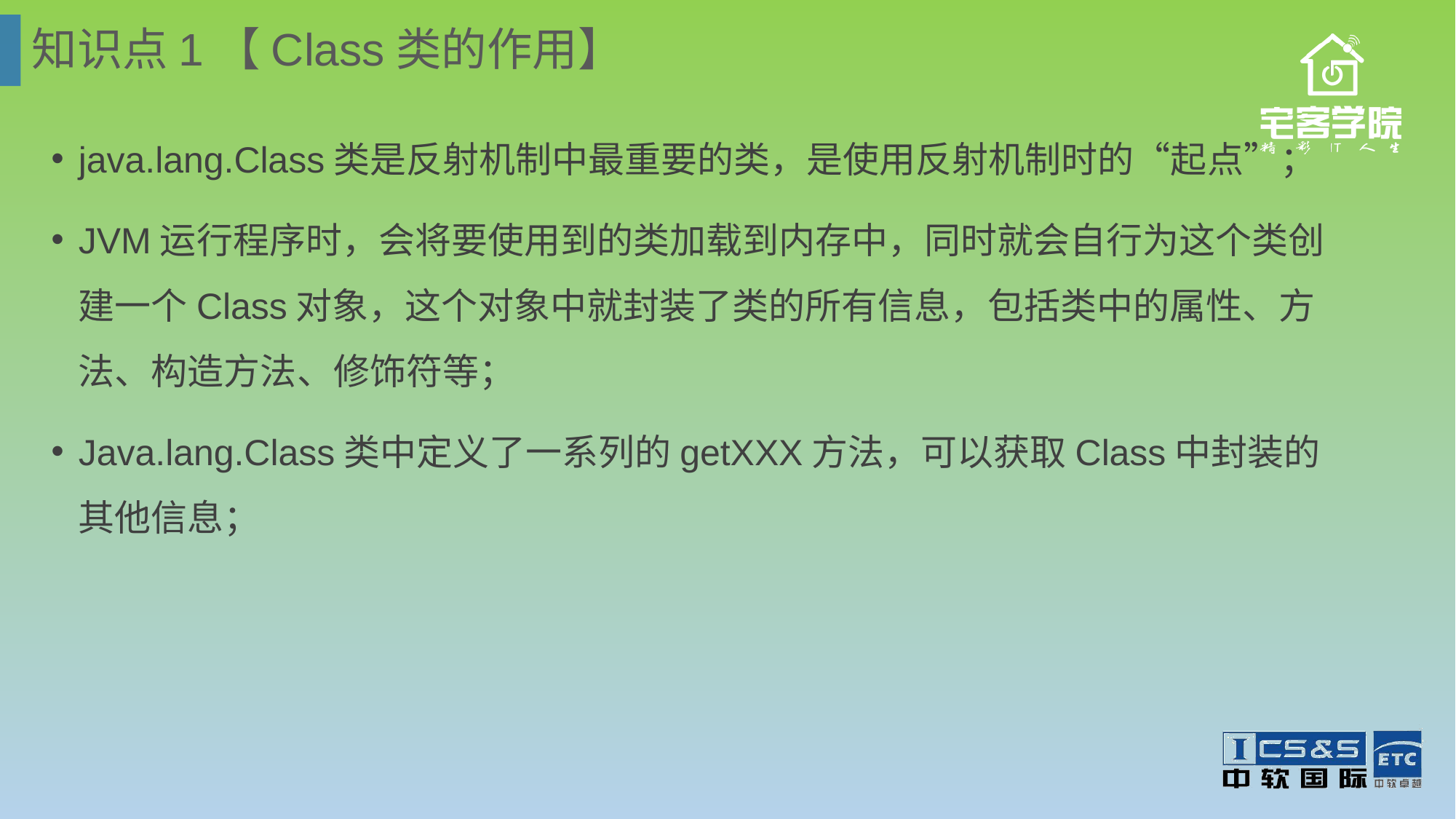

知识点1【Class类的作用】
java.lang.Class类是反射机制中最重要的类，是使用反射机制时的“起点”；
JVM运行程序时，会将要使用到的类加载到内存中，同时就会自行为这个类创建一个Class对象，这个对象中就封装了类的所有信息，包括类中的属性、方法、构造方法、修饰符等；
Java.lang.Class类中定义了一系列的getXXX方法，可以获取Class中封装的其他信息；